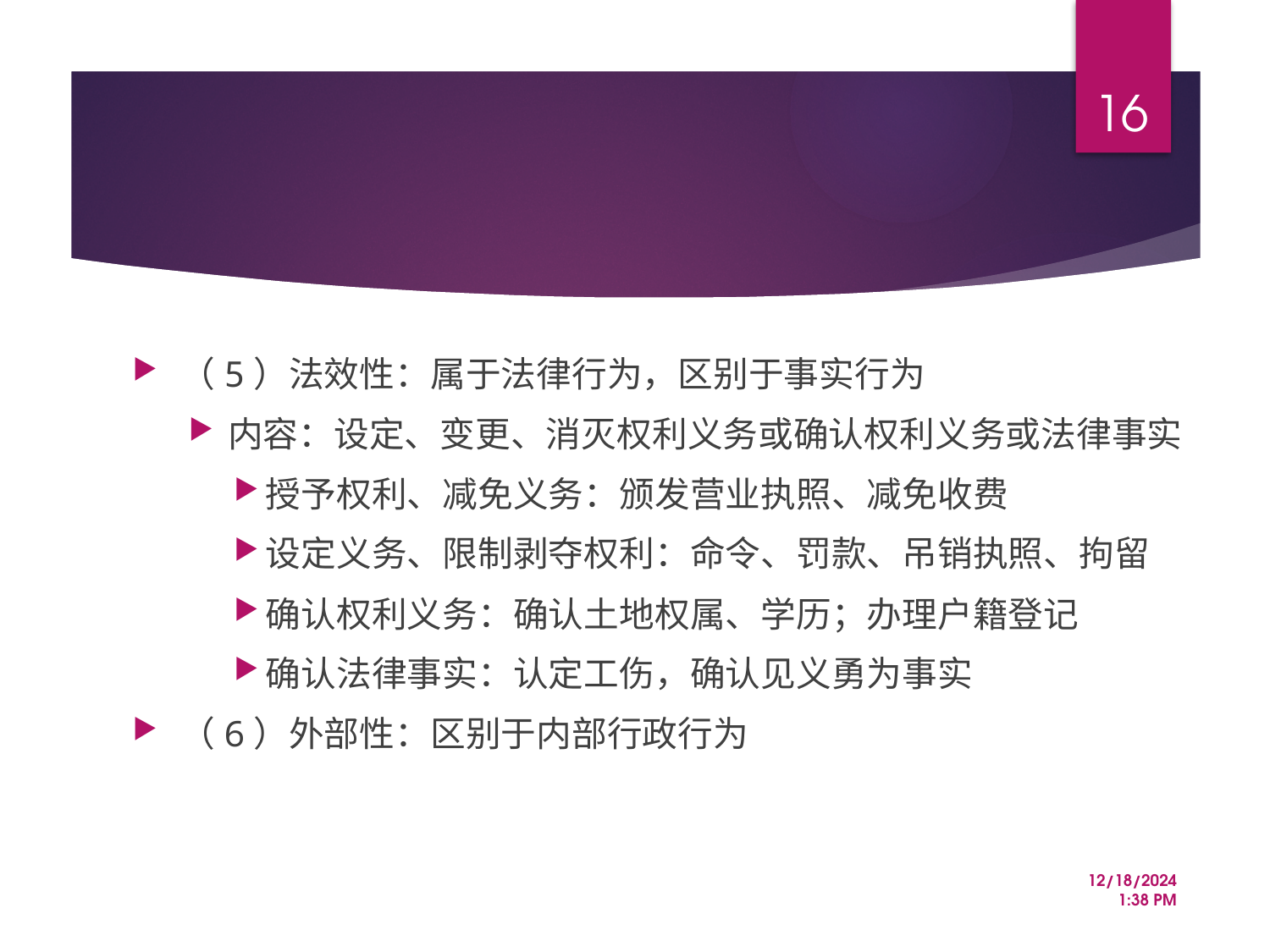

16
#
（5）法效性：属于法律行为，区别于事实行为
内容：设定、变更、消灭权利义务或确认权利义务或法律事实
授予权利、减免义务：颁发营业执照、减免收费
设定义务、限制剥夺权利：命令、罚款、吊销执照、拘留
确认权利义务：确认土地权属、学历；办理户籍登记
确认法律事实：认定工伤，确认见义勇为事实
（6）外部性：区别于内部行政行为

12/18/2024 1:38 PM